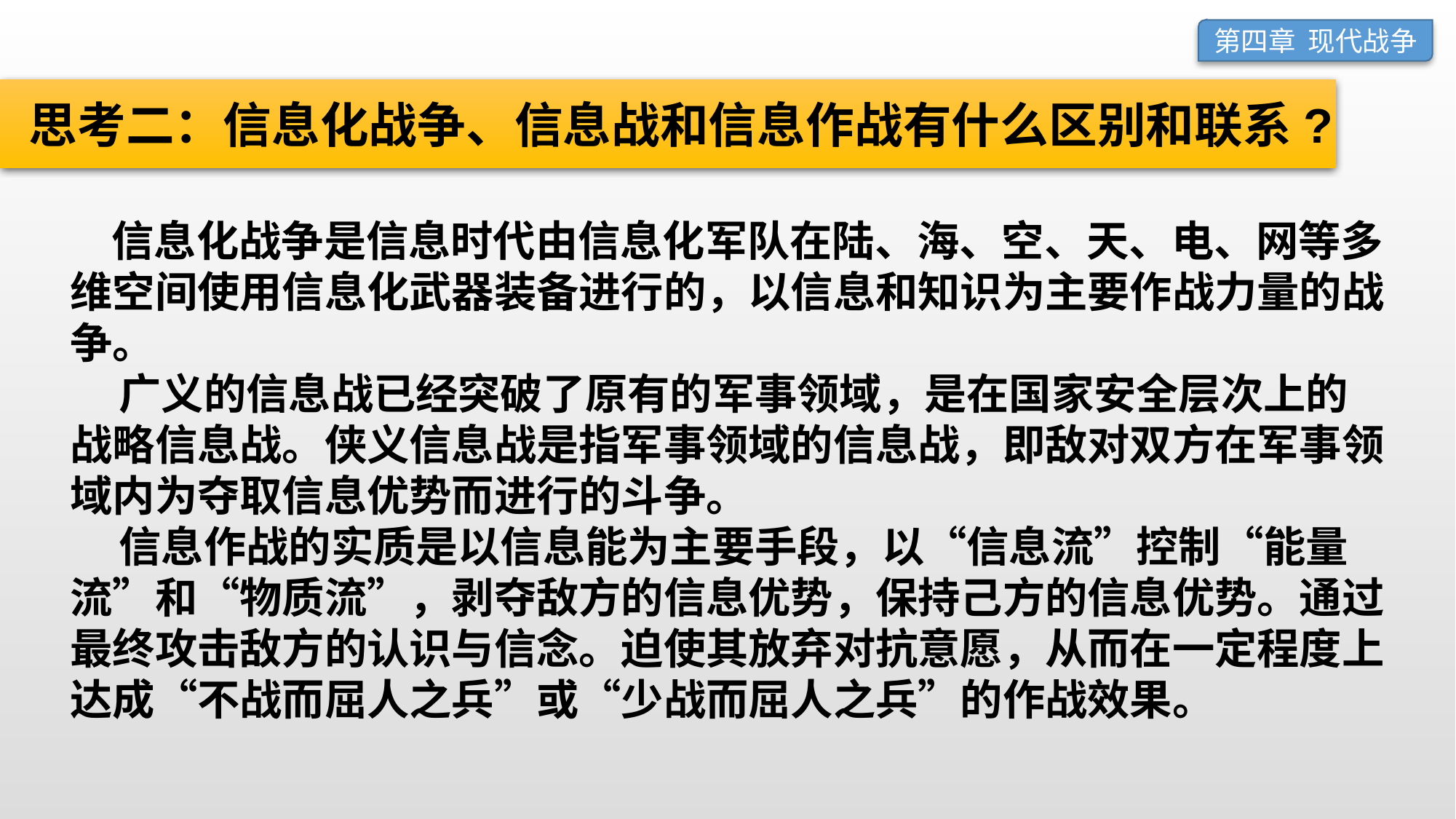

思考二：信息化战争、信息战和信息作战有什么区别和联系?
    信息化战争是信息时代由信息化军队在陆、海、空、天、电、网等多维空间使用信息化武器装备进行的，以信息和知识为主要作战力量的战争。
    广义的信息战已经突破了原有的军事领域，是在国家安全层次上的战略信息战。侠义信息战是指军事领域的信息战，即敌对双方在军事领域内为夺取信息优势而进行的斗争。
    信息作战的实质是以信息能为主要手段，以“信息流”控制“能量流”和“物质流”，剥夺敌方的信息优势，保持己方的信息优势。通过最终攻击敌方的认识与信念。迫使其放弃对抗意愿，从而在一定程度上达成“不战而屈人之兵”或“少战而屈人之兵”的作战效果。